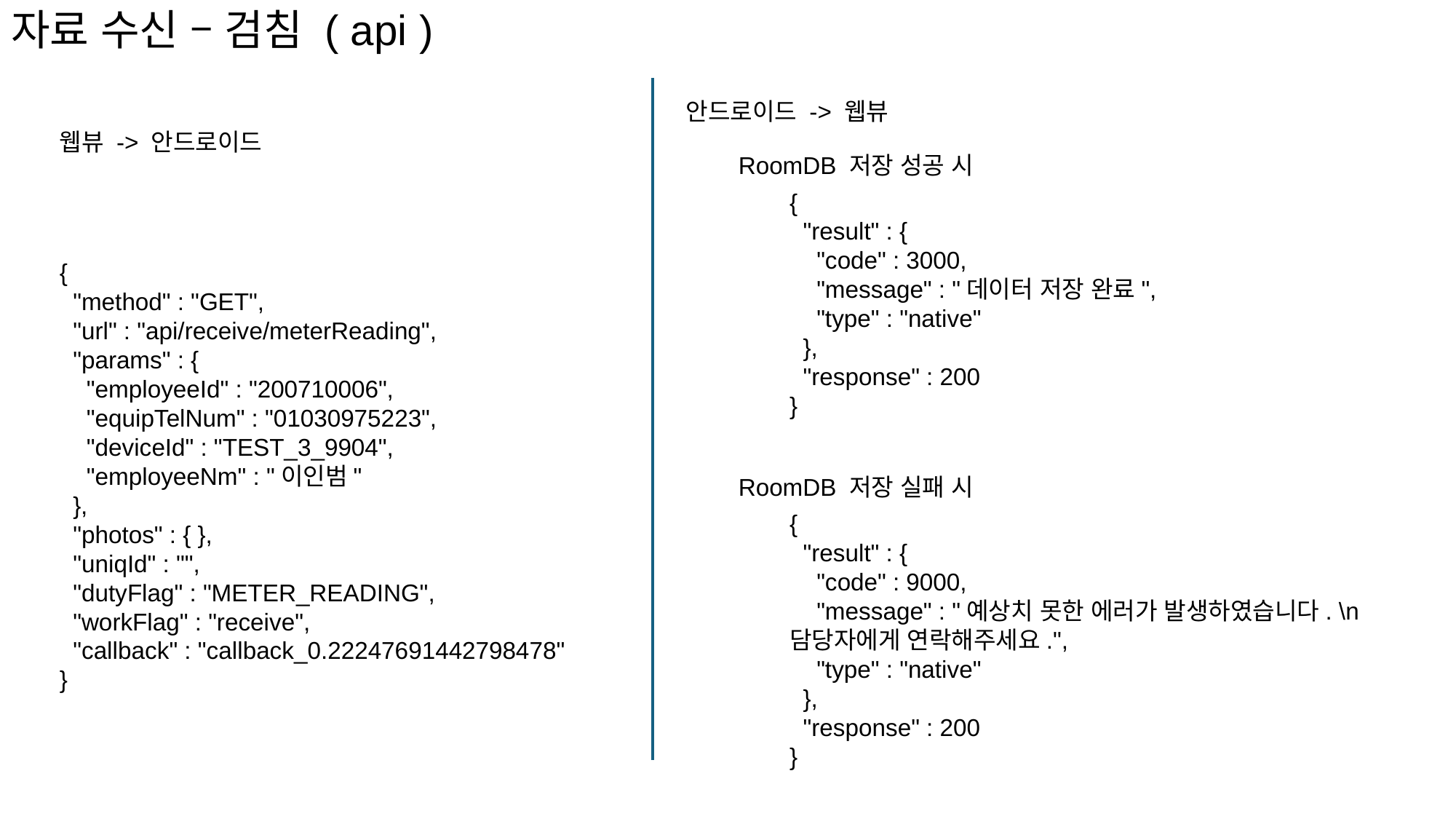

# 자료 수신 – 검침 ( api )
안드로이드 -> 웹뷰
웹뷰 -> 안드로이드
RoomDB 저장 성공 시
{
  "result" : {
    "code" : 3000,
    "message" : "데이터 저장 완료",
    "type" : "native"
  },
  "response" : 200
}
{
  "method" : "GET",
  "url" : "api/receive/meterReading",
  "params" : {
    "employeeId" : "200710006",
    "equipTelNum" : "01030975223",
    "deviceId" : "TEST_3_9904",
    "employeeNm" : "이인범"
  },
  "photos" : { },
  "uniqId" : "",
  "dutyFlag" : "METER_READING",
  "workFlag" : "receive",
  "callback" : "callback_0.22247691442798478"
}
RoomDB 저장 실패 시
{
  "result" : {
    "code" : 9000,
    "message" : "예상치 못한 에러가 발생하였습니다. \n담당자에게 연락해주세요.",
    "type" : "native"
  },
  "response" : 200
}